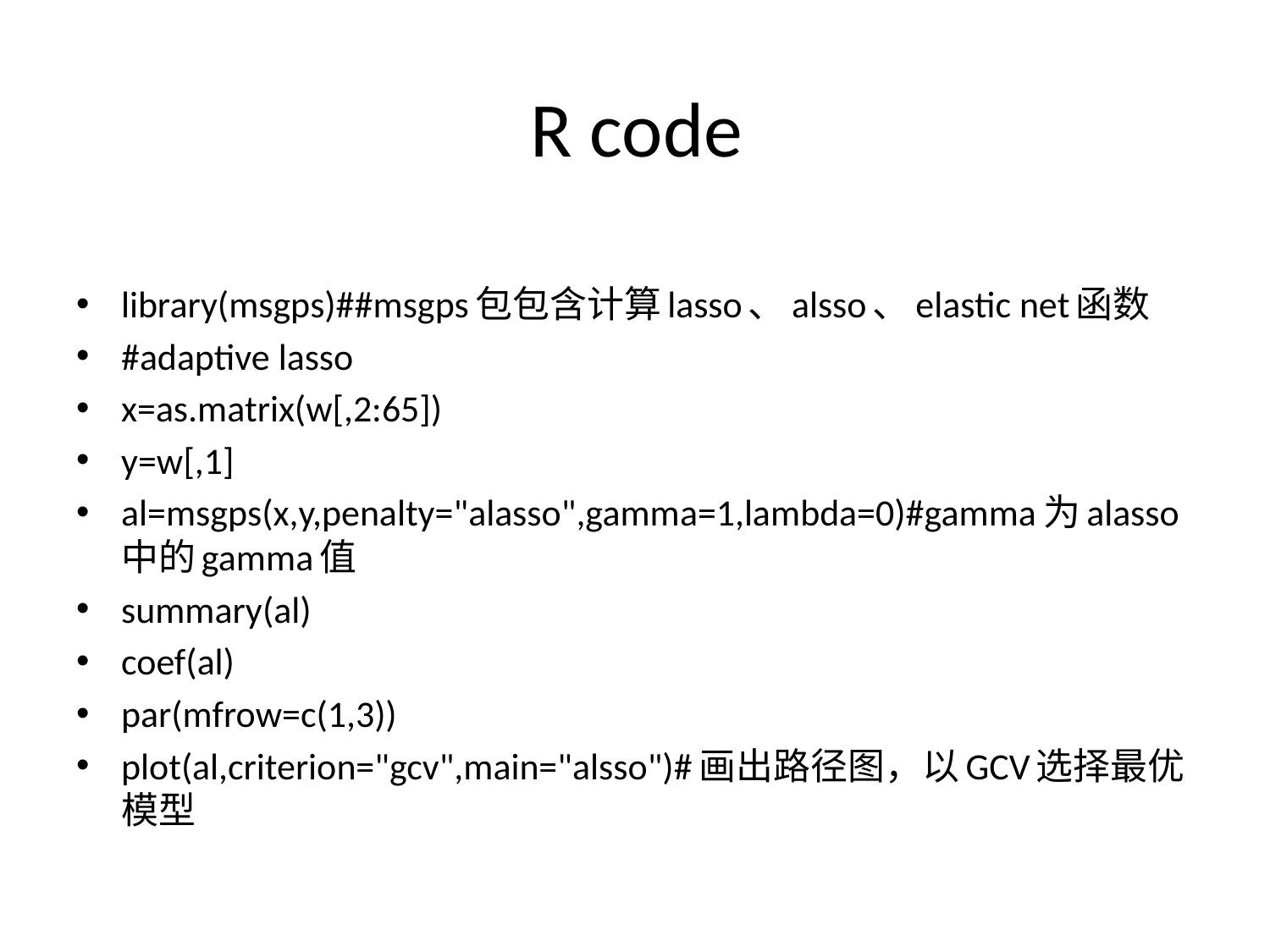

# R code

library(msgps)##msgps包包含计算lasso、alsso、elastic net函数
#adaptive lasso
x=as.matrix(w[,2:65])
y=w[,1]
al=msgps(x,y,penalty="alasso",gamma=1,lambda=0)#gamma为alasso中的gamma值
summary(al)
coef(al)
par(mfrow=c(1,3))
plot(al,criterion="gcv",main="alsso")#画出路径图，以GCV选择最优模型